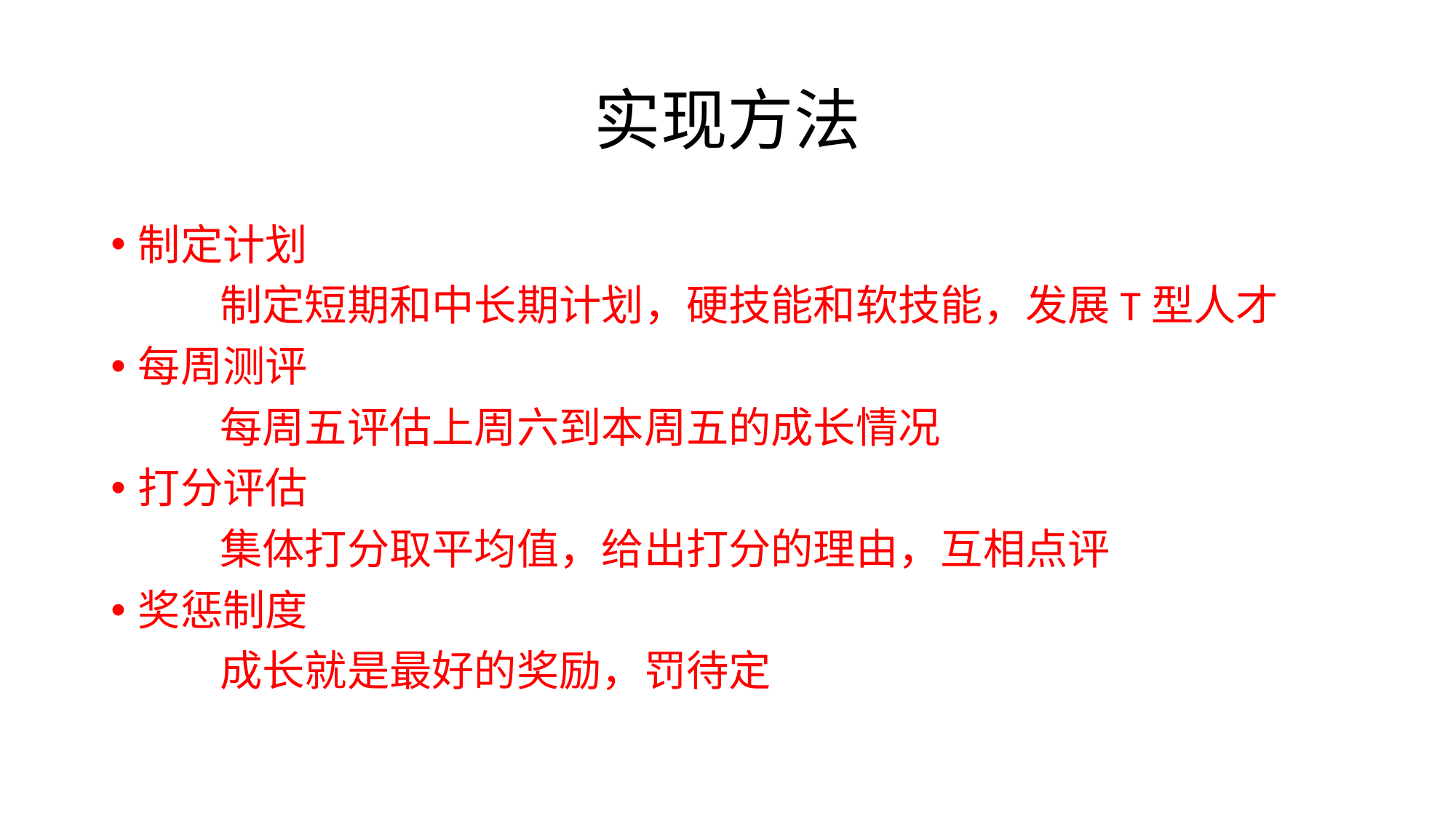

# 实现方法
制定计划
	制定短期和中长期计划，硬技能和软技能，发展T型人才
每周测评
	每周五评估上周六到本周五的成长情况
打分评估
	集体打分取平均值，给出打分的理由，互相点评
奖惩制度
	成长就是最好的奖励，罚待定